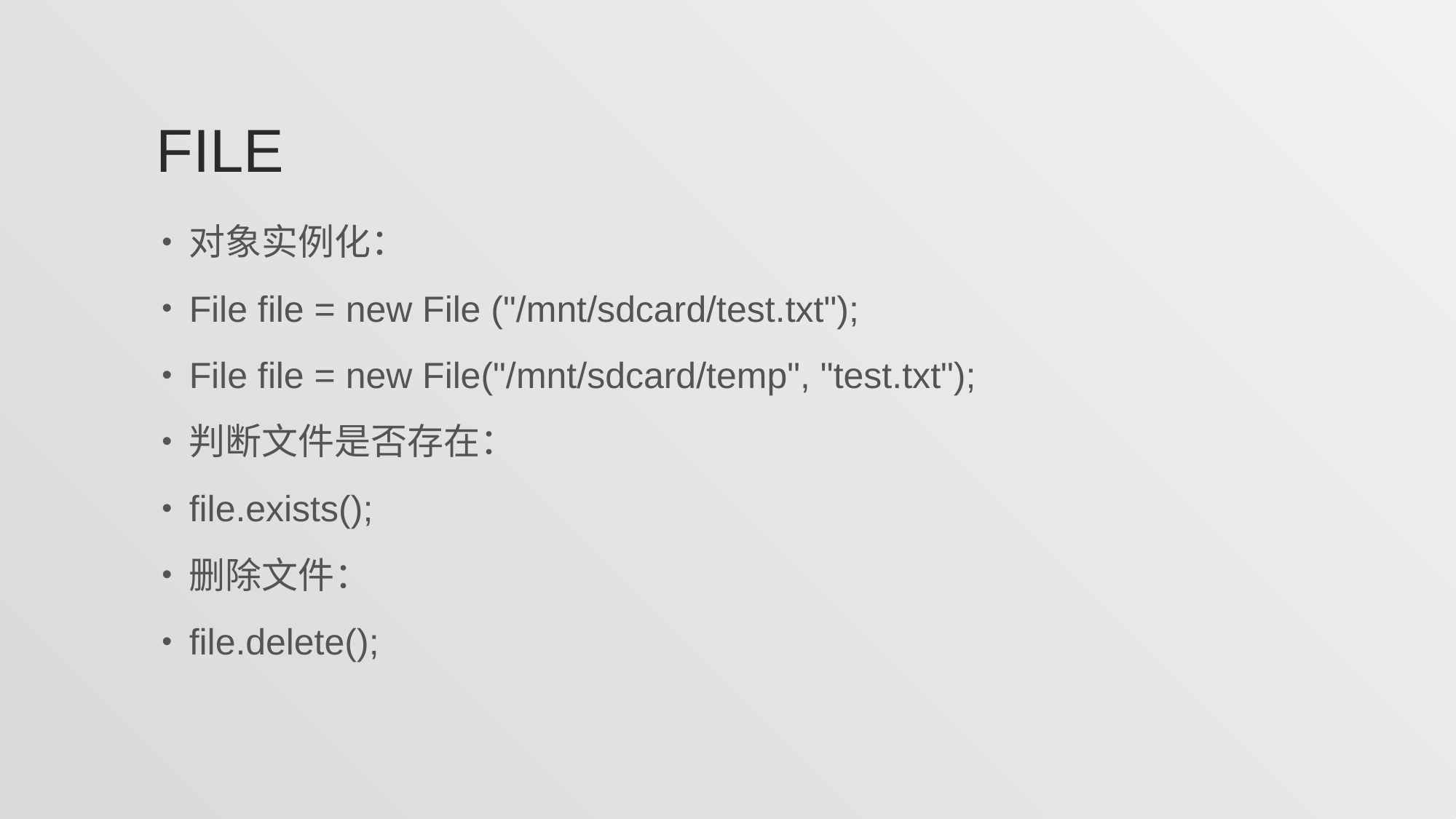

# FILE
对象实例化：
File file = new File ("/mnt/sdcard/test.txt");
File file = new File("/mnt/sdcard/temp", "test.txt");
判断文件是否存在：
file.exists();
删除文件：
file.delete();